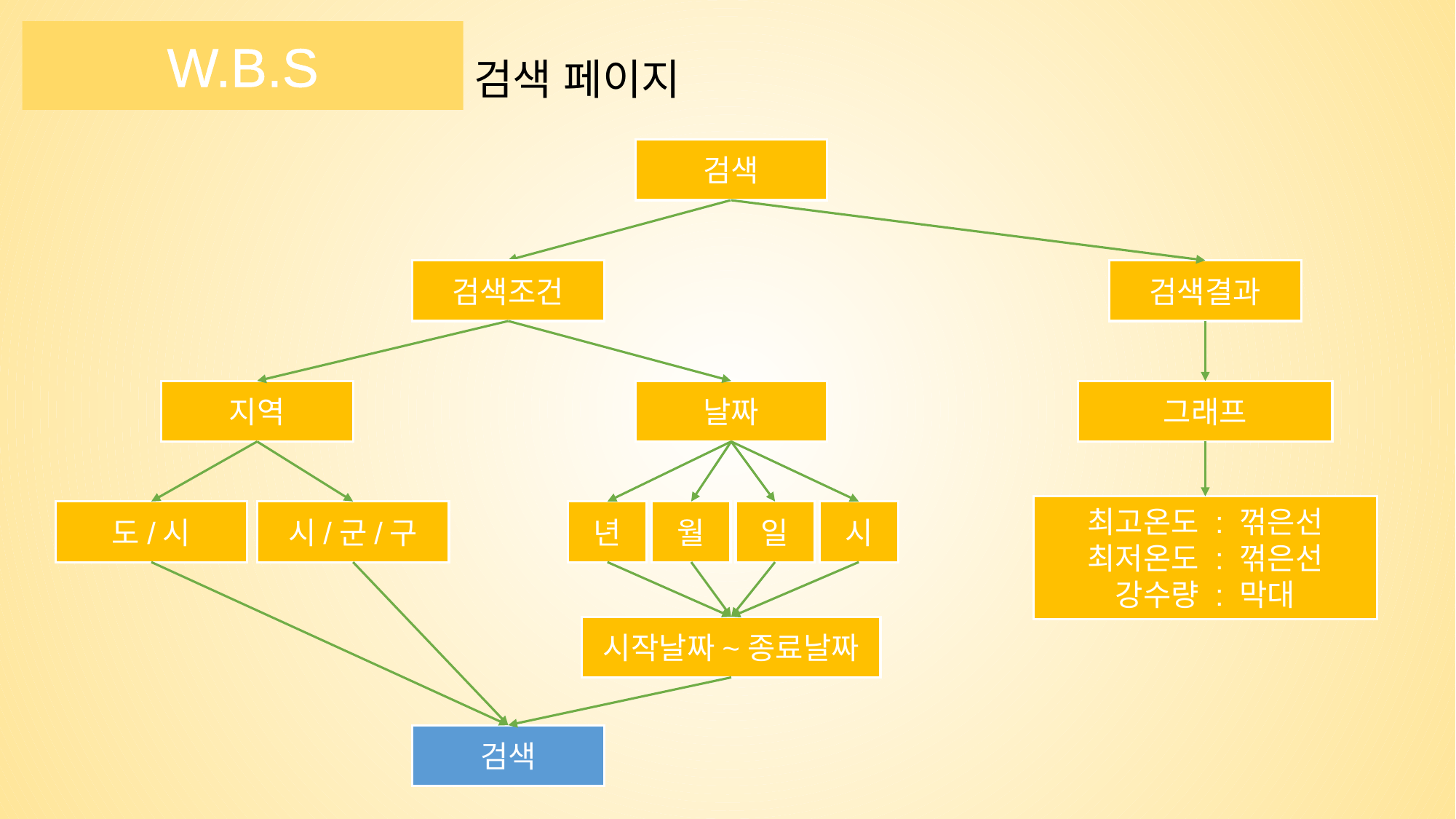

W.B.S
검색 페이지
검색
검색조건
검색결과
지역
날짜
그래프
최고온도 : 꺾은선
최저온도 : 꺾은선
강수량 : 막대
도/시
시/군/구
년
월
일
시
시작날짜~종료날짜
검색